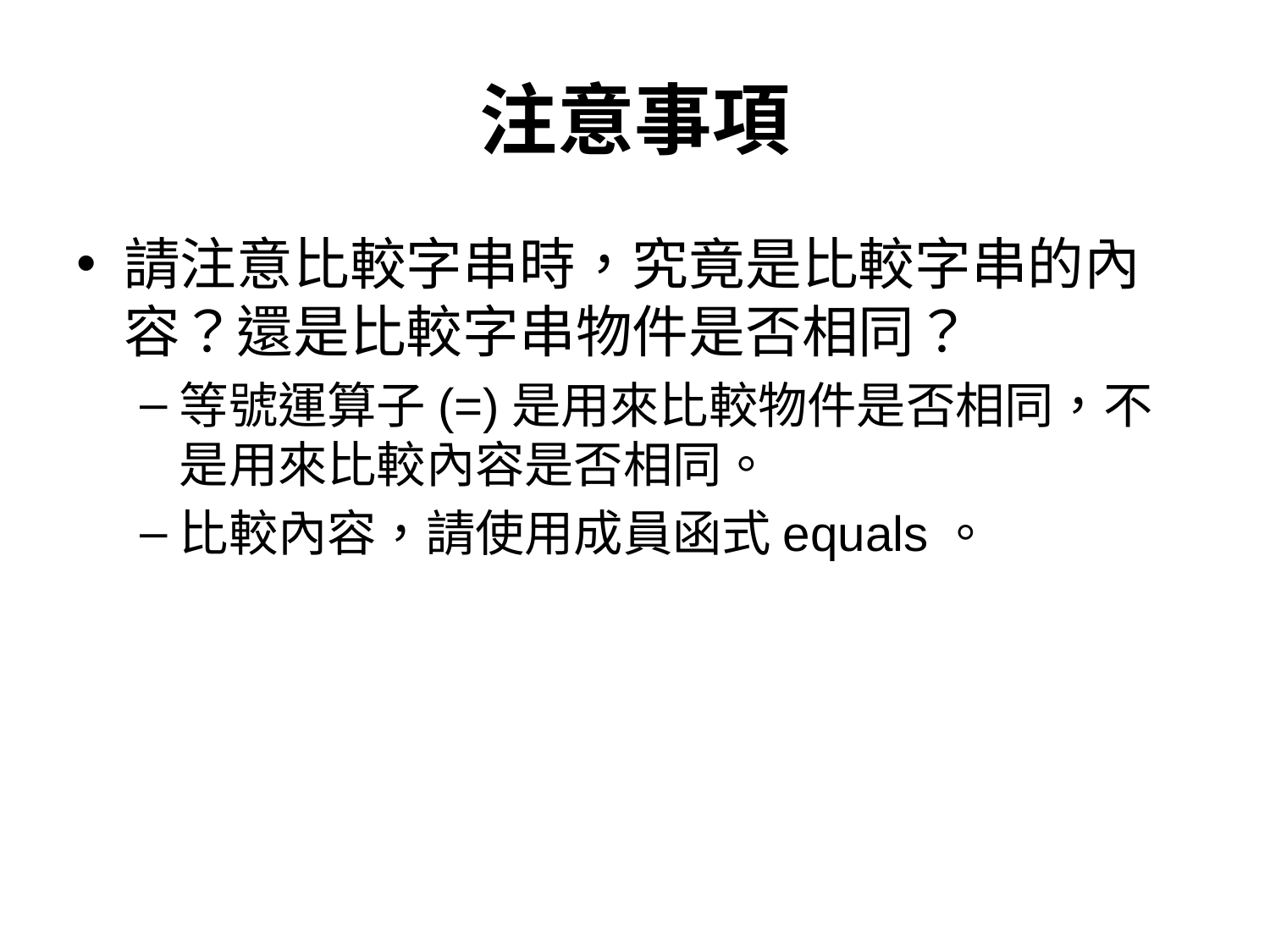

# 注意事項
請注意比較字串時，究竟是比較字串的內容？還是比較字串物件是否相同？
等號運算子(=)是用來比較物件是否相同，不是用來比較內容是否相同。
比較內容，請使用成員函式equals。